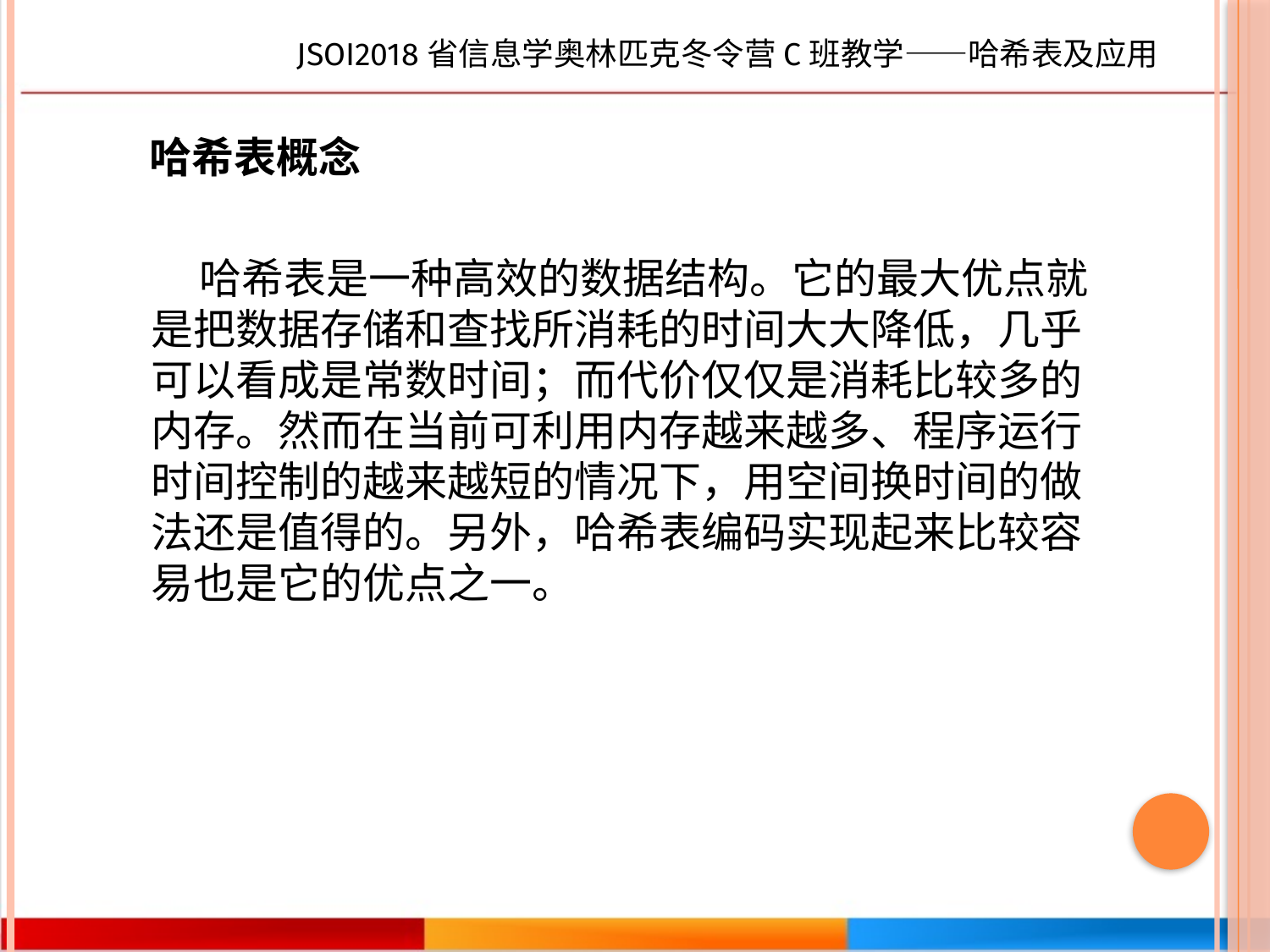

JSOI2018省信息学奥林匹克冬令营C班教学——哈希表及应用
哈希表概念
    哈希表是一种高效的数据结构。它的最大优点就是把数据存储和查找所消耗的时间大大降低，几乎可以看成是常数时间；而代价仅仅是消耗比较多的内存。然而在当前可利用内存越来越多、程序运行时间控制的越来越短的情况下，用空间换时间的做法还是值得的。另外，哈希表编码实现起来比较容易也是它的优点之一。